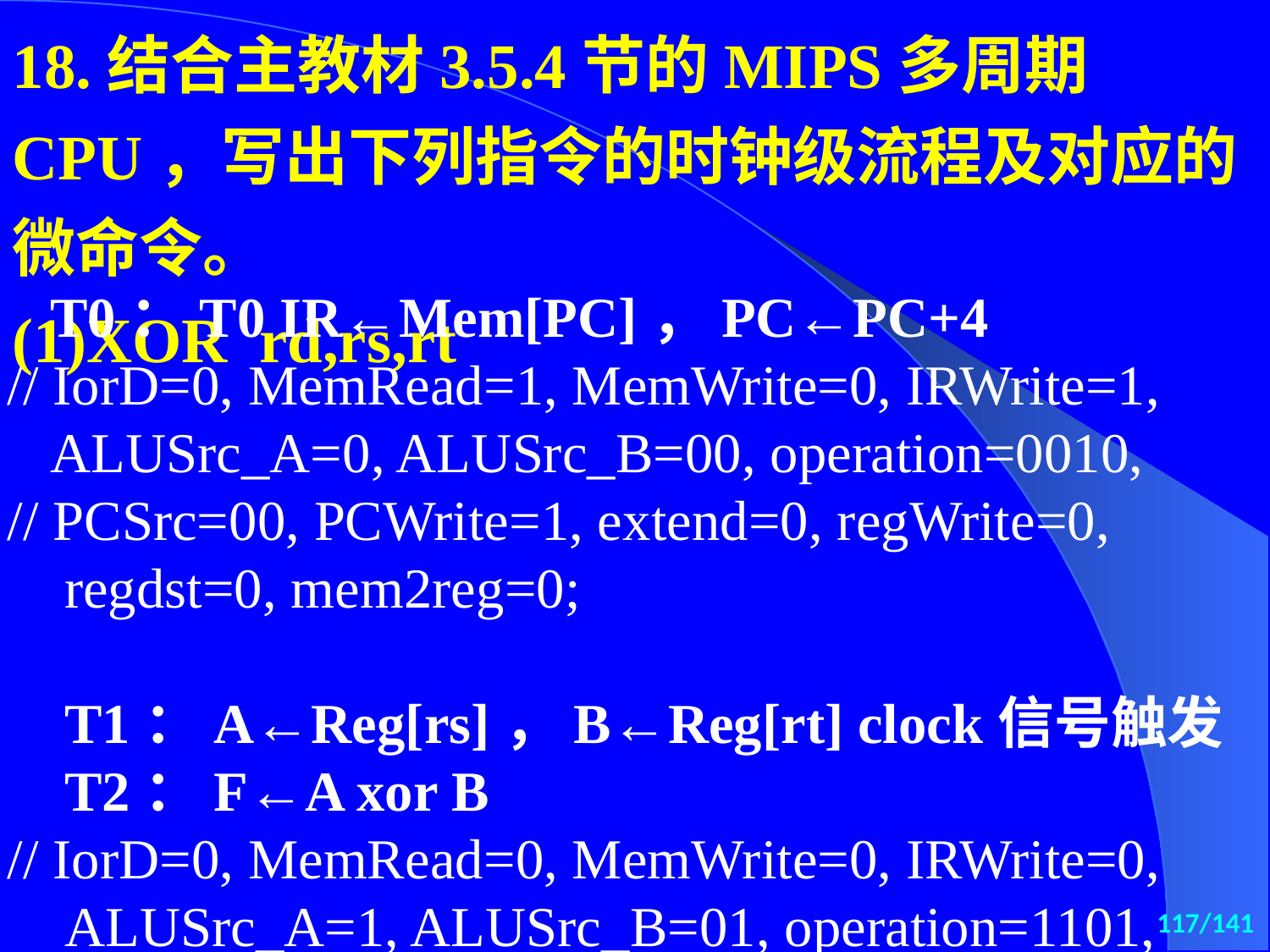

18.结合主教材3.5.4节的MIPS多周期CPU，写出下列指令的时钟级流程及对应的微命令。
(1)XOR  rd,rs,rt
   T0：T0 IR←Mem[PC]，PC←PC+4
// IorD=0, MemRead=1, MemWrite=0, IRWrite=1,
   ALUSrc_A=0, ALUSrc_B=00, operation=0010,
// PCSrc=00, PCWrite=1, extend=0, regWrite=0,
    regdst=0, mem2reg=0;

    T1：A←Reg[rs]，B←Reg[rt] clock信号触发
    T2：F←A xor B
// IorD=0, MemRead=0, MemWrite=0, IRWrite=0,
    ALUSrc_A=1, ALUSrc_B=01, operation=1101,
117/141